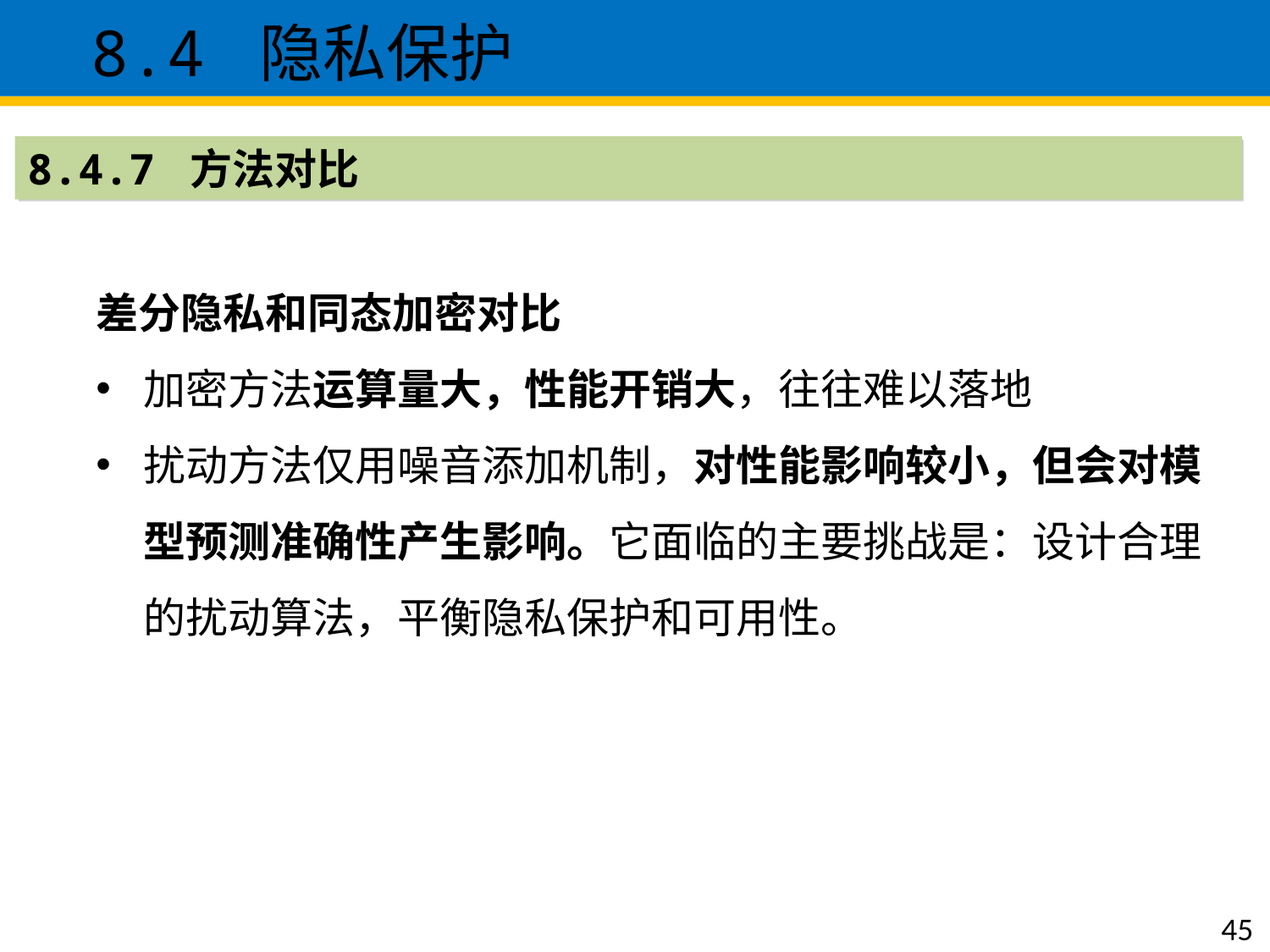

8.4 隐私保护
8.4.7 方法对比
差分隐私和同态加密对比
加密方法运算量大，性能开销大，往往难以落地
扰动方法仅用噪音添加机制，对性能影响较小，但会对模型预测准确性产生影响。它面临的主要挑战是：设计合理的扰动算法，平衡隐私保护和可用性。
45